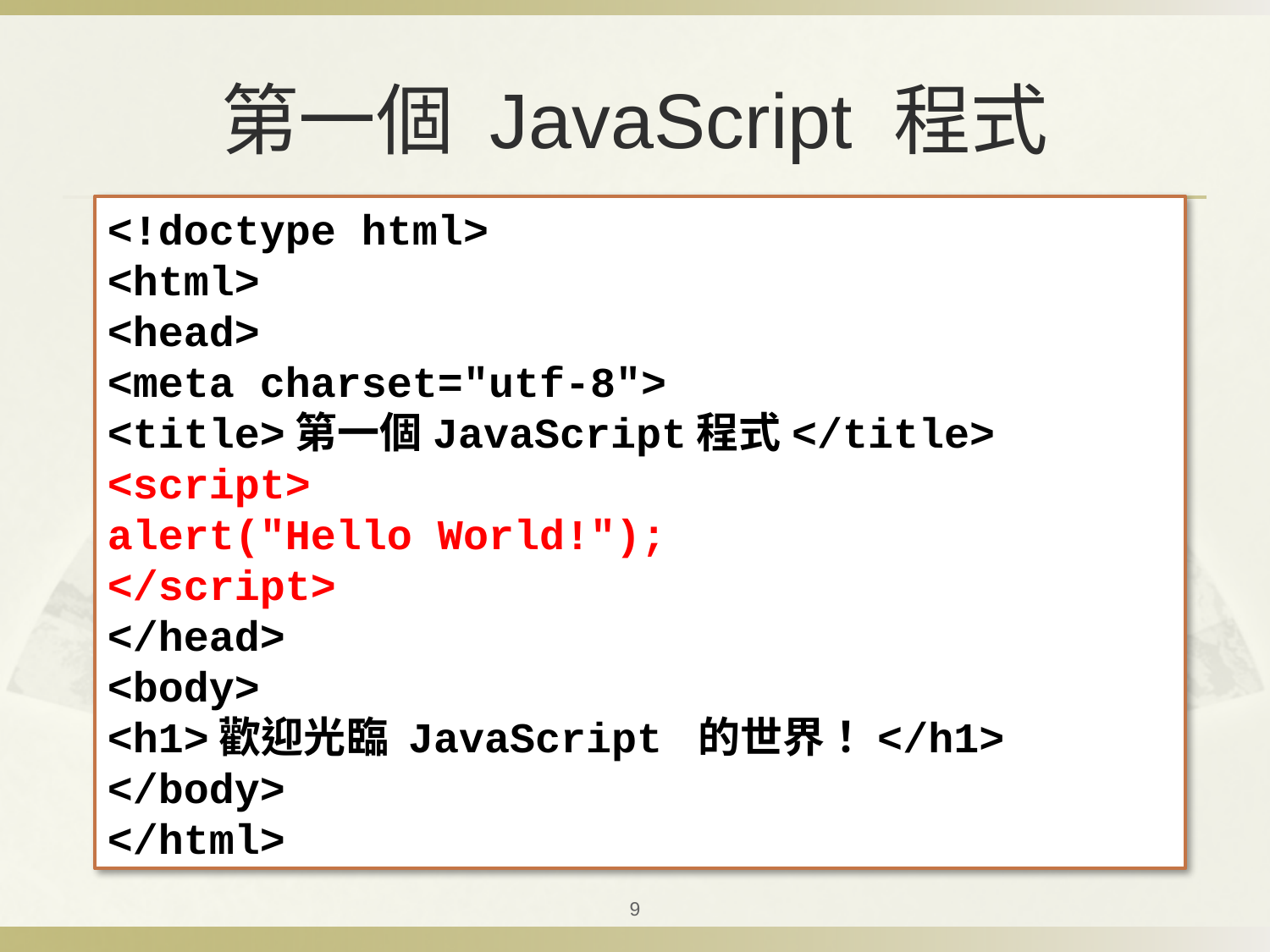

# 第一個 JavaScript 程式
<!doctype html>
<html>
<head>
<meta charset="utf-8">
<title>第一個JavaScript程式</title>
<script>
alert("Hello World!");
</script>
</head>
<body>
<h1>歡迎光臨 JavaScript 的世界！</h1>
</body>
</html>
9